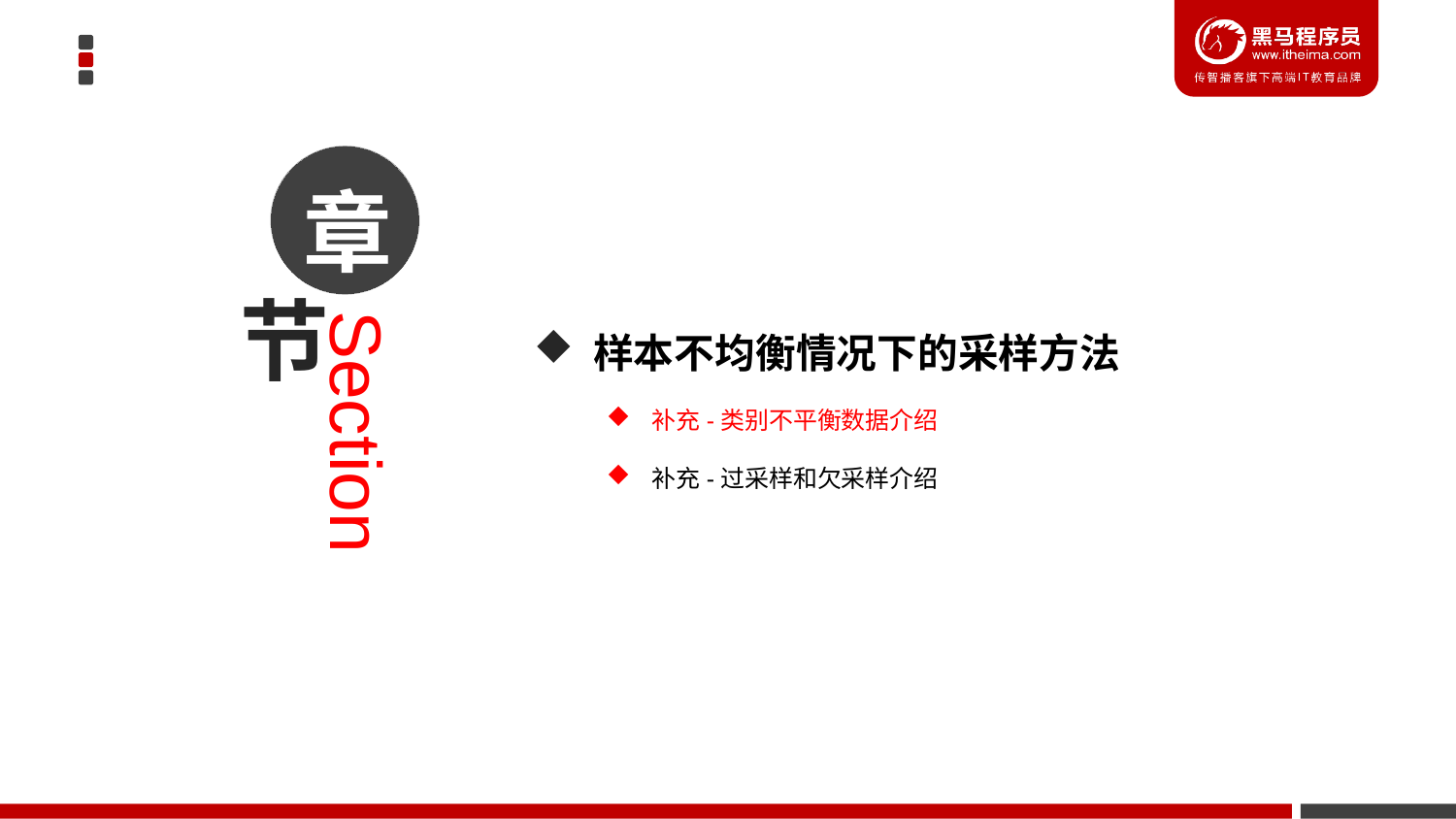

章
 样本不均衡情况下的采样方法
补充-类别不平衡数据介绍
补充-过采样和欠采样介绍
节
Section